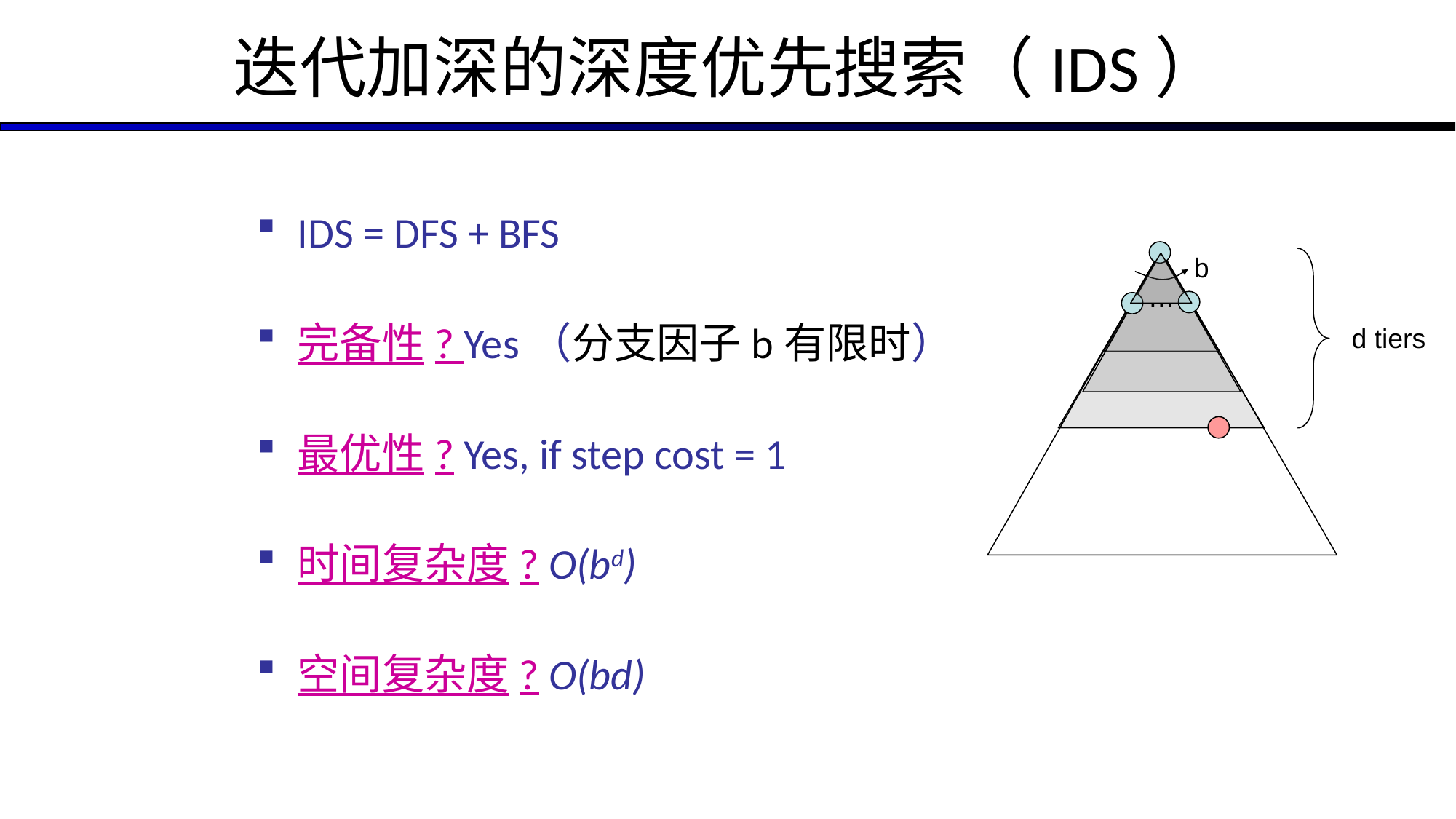

# 迭代加深的深度优先搜索（IDS）
IDS = DFS + BFS
完备性? Yes（分支因子b有限时）
最优性? Yes, if step cost = 1
时间复杂度? O(bd)
空间复杂度? O(bd)

b

…

d tiers